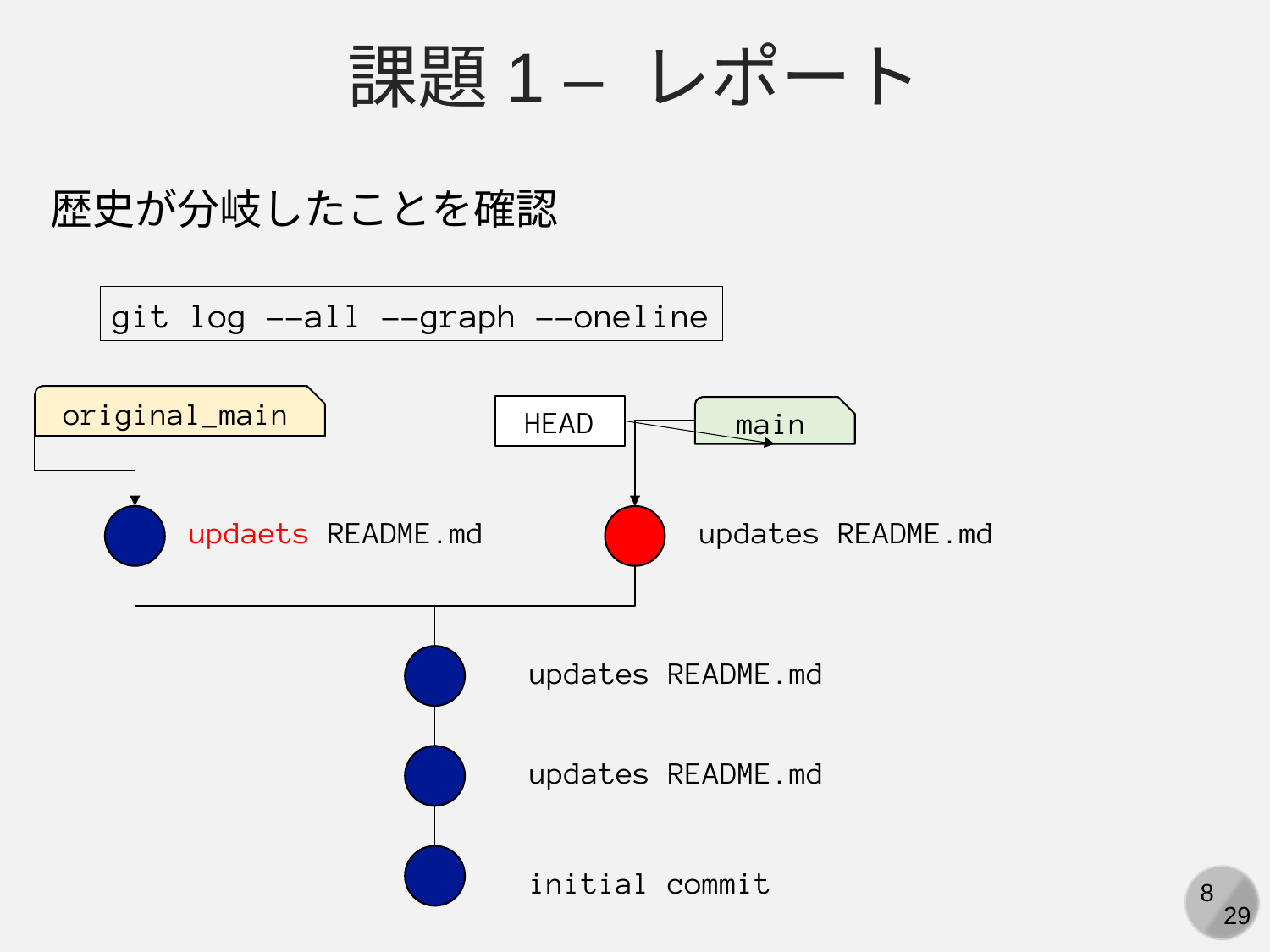

課題1 – レポート
歴史が分岐したことを確認
git log --all --graph --oneline
original_main
HEAD
main

updaets README.md

updates README.md

updates README.md

updates README.md

initial commit